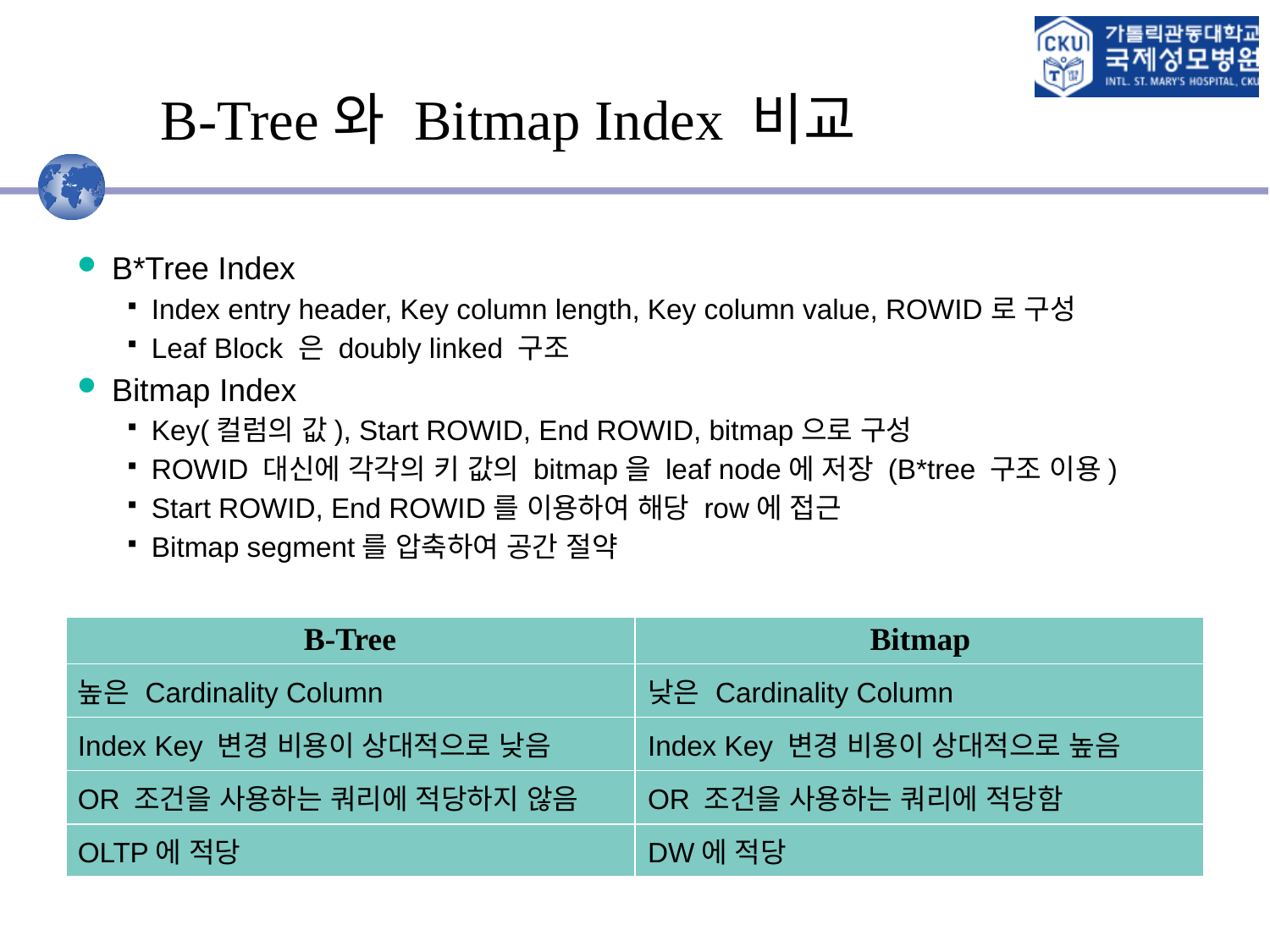

# B-Tree와 Bitmap Index 비교

 B*Tree Index
Index entry header, Key column length, Key column value, ROWID로 구성
Leaf Block 은 doubly linked 구조
 Bitmap Index
Key(컬럼의 값), Start ROWID, End ROWID, bitmap으로 구성
ROWID 대신에 각각의 키 값의 bitmap을 leaf node에 저장 (B*tree 구조 이용)
Start ROWID, End ROWID를 이용하여 해당 row에 접근
Bitmap segment를 압축하여 공간 절약
| B-Tree | Bitmap |
| --- | --- |
| 높은 Cardinality Column | 낮은 Cardinality Column |
| Index Key 변경 비용이 상대적으로 낮음 | Index Key 변경 비용이 상대적으로 높음 |
| OR 조건을 사용하는 쿼리에 적당하지 않음 | OR 조건을 사용하는 쿼리에 적당함 |
| OLTP에 적당 | DW에 적당 |